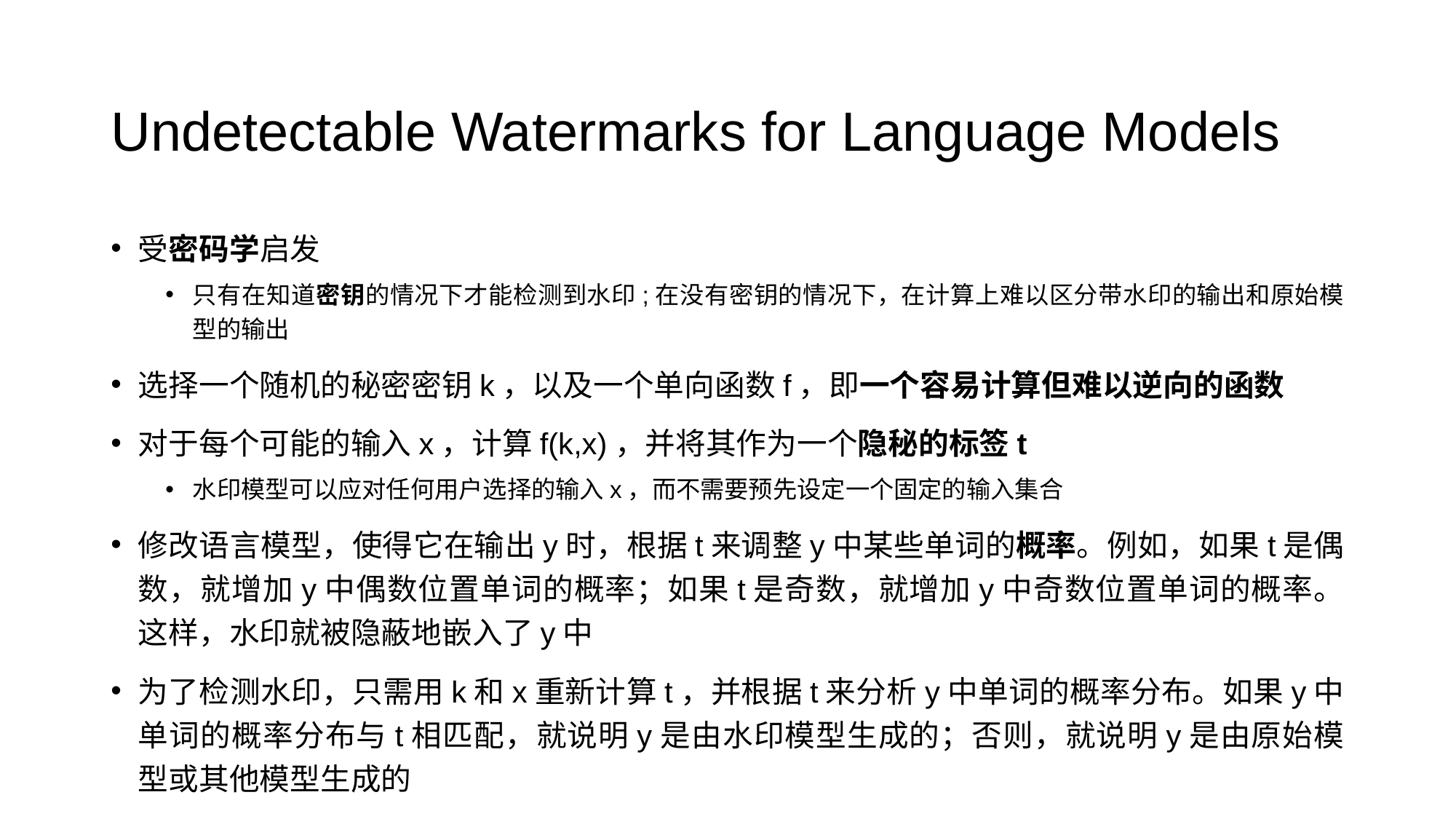

# Undetectable Watermarks for Language Models
受密码学启发
只有在知道密钥的情况下才能检测到水印;在没有密钥的情况下，在计算上难以区分带水印的输出和原始模型的输出
选择一个随机的秘密密钥k，以及一个单向函数f，即一个容易计算但难以逆向的函数
对于每个可能的输入x，计算f(k,x)，并将其作为一个隐秘的标签t
水印模型可以应对任何用户选择的输入x，而不需要预先设定一个固定的输入集合
修改语言模型，使得它在输出y时，根据t来调整y中某些单词的概率。例如，如果t是偶数，就增加y中偶数位置单词的概率；如果t是奇数，就增加y中奇数位置单词的概率。这样，水印就被隐蔽地嵌入了y中
为了检测水印，只需用k和x重新计算t，并根据t来分析y中单词的概率分布。如果y中单词的概率分布与t相匹配，就说明y是由水印模型生成的；否则，就说明y是由原始模型或其他模型生成的